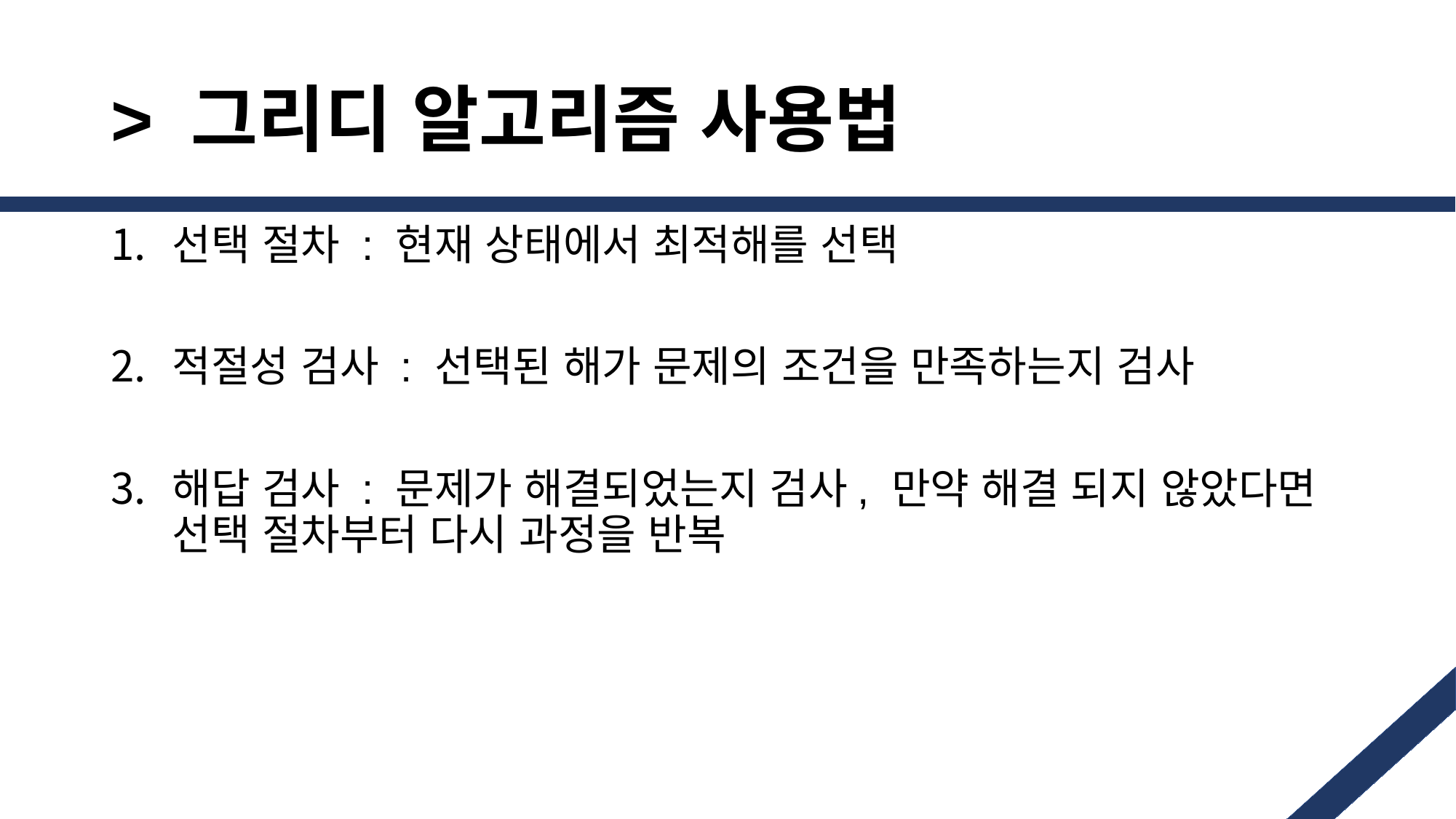

# > 그리디 알고리즘 사용법
선택 절차 : 현재 상태에서 최적해를 선택

적절성 검사 : 선택된 해가 문제의 조건을 만족하는지 검사

해답 검사 : 문제가 해결되었는지 검사, 만약 해결 되지 않았다면 선택 절차부터 다시 과정을 반복